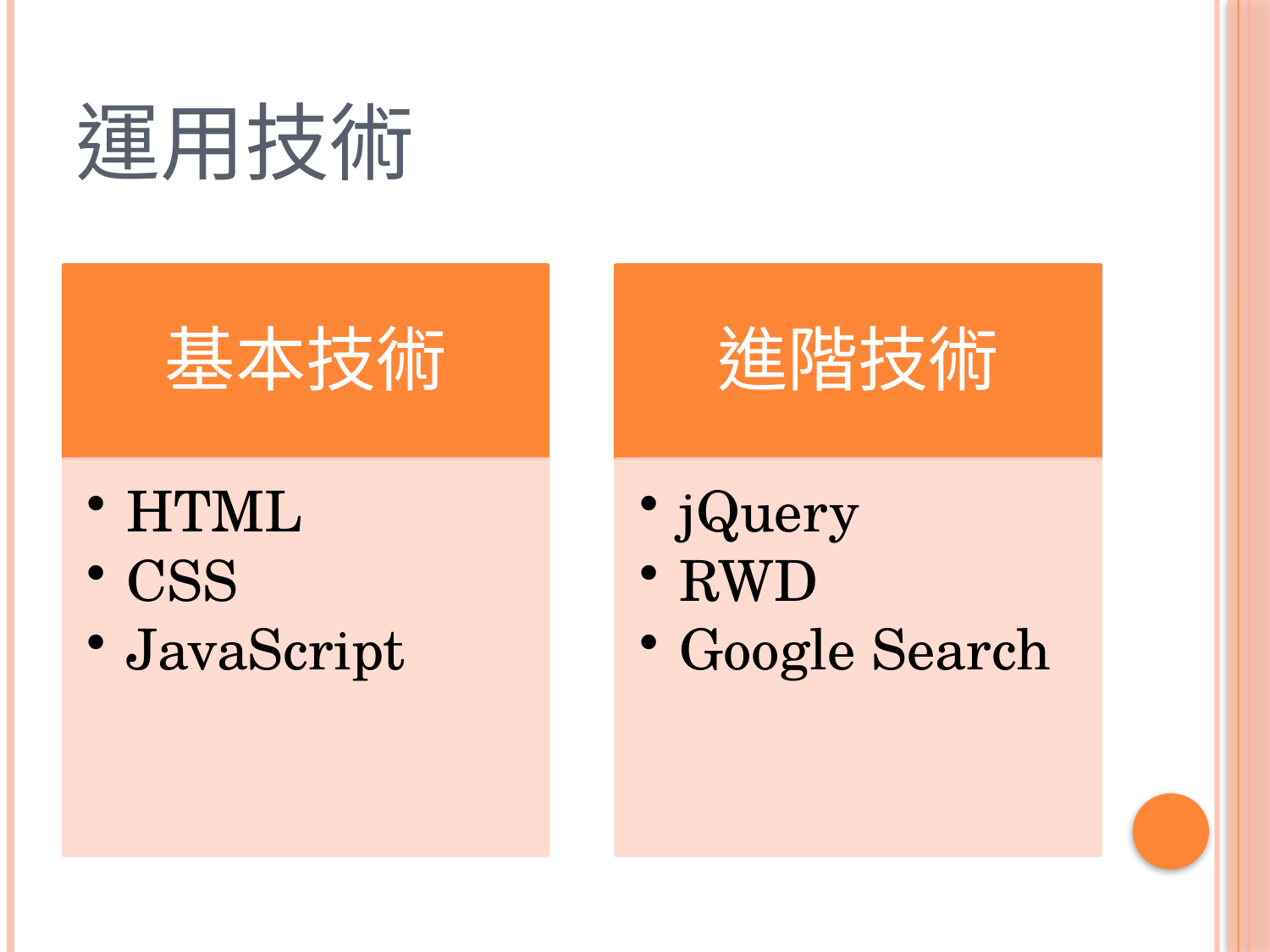

# 運用技術
基本技術
HTML
CSS
JavaScript
進階技術
jQuery
RWD
Google Search